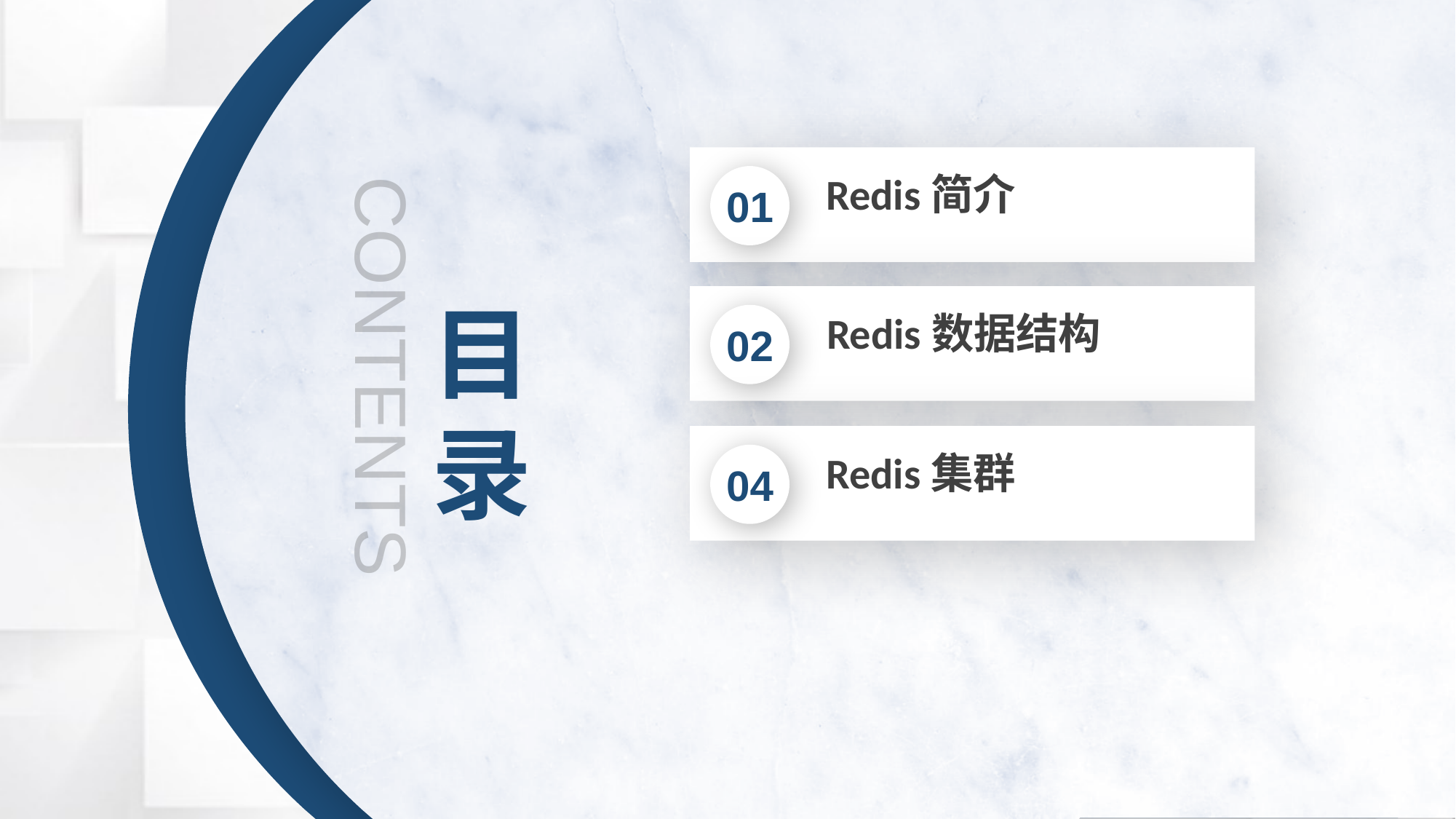

Redis简介
01
目录

Redis数据结构
02
CONTENTS

Redis集群
04